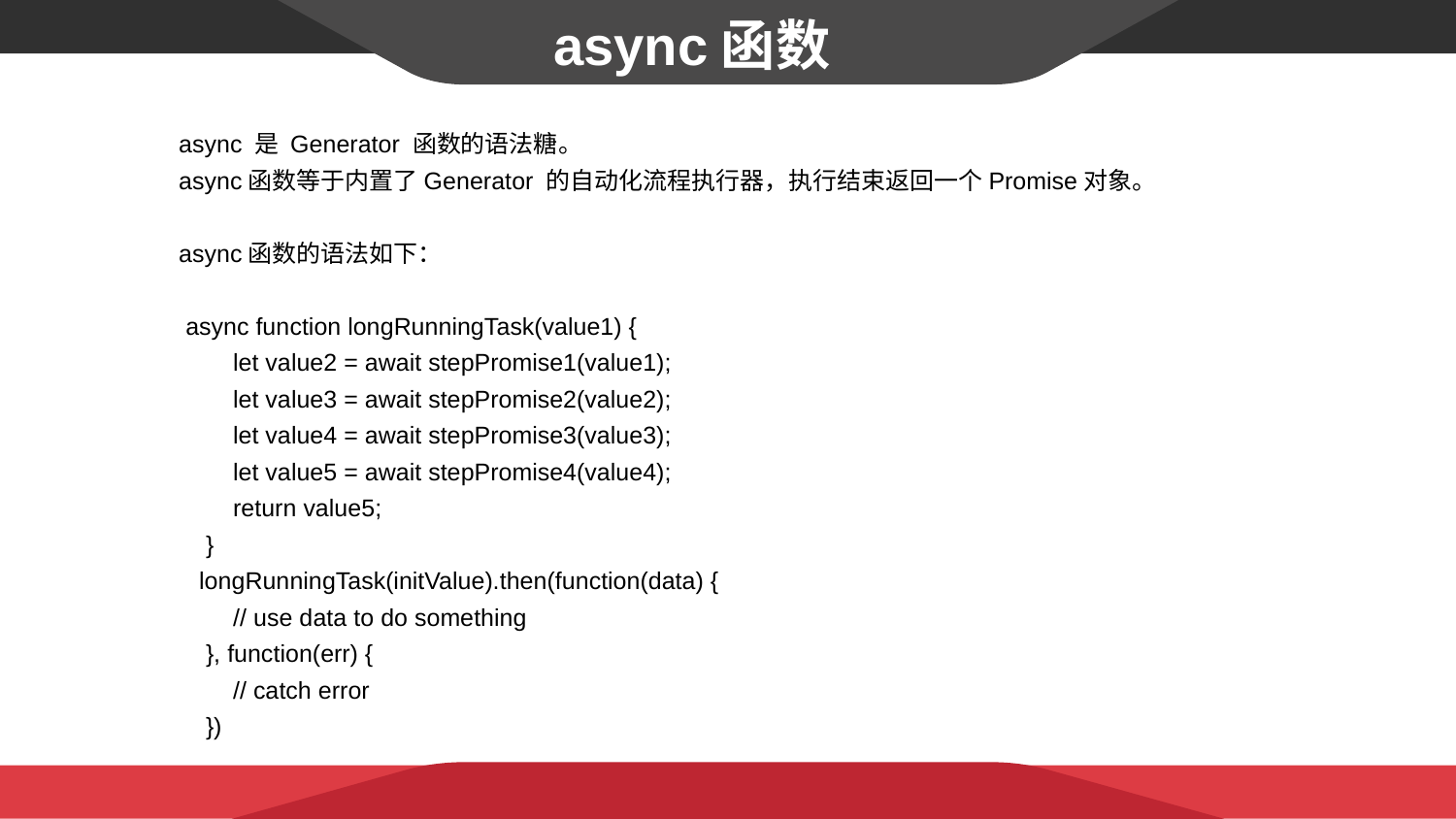

async函数
async 是 Generator 函数的语法糖。
async函数等于内置了Generator 的自动化流程执行器，执行结束返回一个Promise对象。

async函数的语法如下：

 async function longRunningTask(value1) {
        let value2 = await stepPromise1(value1);
        let value3 = await stepPromise2(value2);
        let value4 = await stepPromise3(value3);
        let value5 = await stepPromise4(value4);
        return value5;
    }
   longRunningTask(initValue).then(function(data) {
        // use data to do something
    }, function(err) {
        // catch error
    })